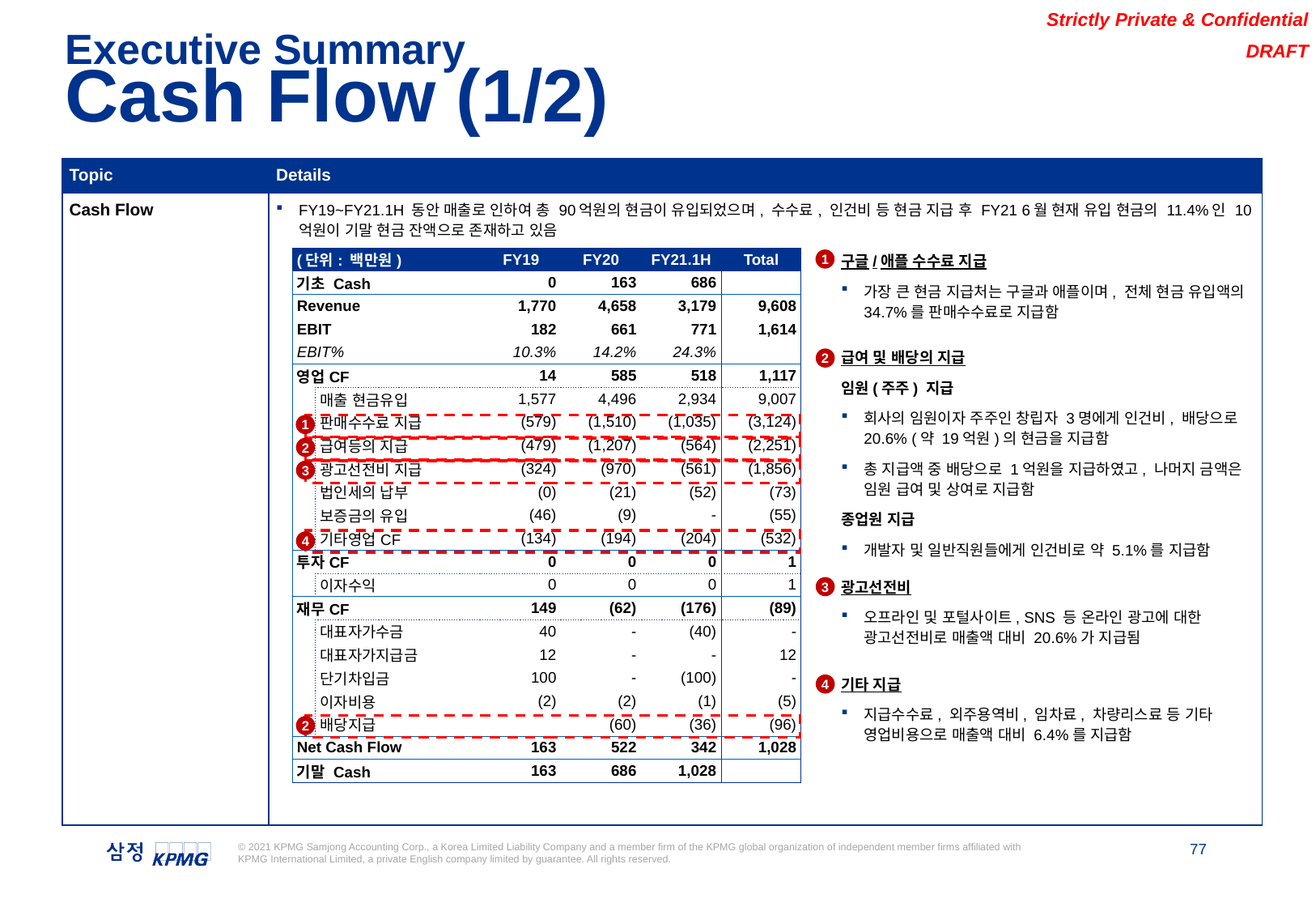

Executive Summary
Cash Flow (1/2)
| Topic | Details |
| --- | --- |
| Cash Flow | FY19~FY21.1H 동안 매출로 인하여 총 90억원의 현금이 유입되었으며, 수수료, 인건비 등 현금 지급 후 FY21 6월 현재 유입 현금의 11.4%인 10억원이 기말 현금 잔액으로 존재하고 있음 |
| (단위: 백만원) |  | FY19 | FY20 | FY21.1H | Total |
| --- | --- | --- | --- | --- | --- |
| 기초 Cash |  | 0 | 163 | 686 |  |
| Revenue |  | 1,770 | 4,658 | 3,179 | 9,608 |
| EBIT |  | 182 | 661 | 771 | 1,614 |
| EBIT% |  | 10.3% | 14.2% | 24.3% |  |
| 영업CF |  | 14 | 585 | 518 | 1,117 |
|  | 매출 현금유입 | 1,577 | 4,496 | 2,934 | 9,007 |
|  | 판매수수료 지급 | (579) | (1,510) | (1,035) | (3,124) |
|  | 급여등의 지급 | (479) | (1,207) | (564) | (2,251) |
|  | 광고선전비 지급 | (324) | (970) | (561) | (1,856) |
|  | 법인세의 납부 | (0) | (21) | (52) | (73) |
|  | 보증금의 유입 | (46) | (9) | - | (55) |
|  | 기타영업CF | (134) | (194) | (204) | (532) |
| 투자CF |  | 0 | 0 | 0 | 1 |
|  | 이자수익 | 0 | 0 | 0 | 1 |
| 재무CF |  | 149 | (62) | (176) | (89) |
|  | 대표자가수금 | 40 | - | (40) | - |
|  | 대표자가지급금 | 12 | - | - | 12 |
|  | 단기차입금 | 100 | - | (100) | - |
|  | 이자비용 | (2) | (2) | (1) | (5) |
|  | 배당지급 |  | (60) | (36) | (96) |
| Net Cash Flow |  | 163 | 522 | 342 | 1,028 |
| 기말 Cash |  | 163 | 686 | 1,028 |  |
1
구글/애플 수수료 지급
가장 큰 현금 지급처는 구글과 애플이며, 전체 현금 유입액의 34.7%를 판매수수료로 지급함
급여 및 배당의 지급
임원(주주) 지급
회사의 임원이자 주주인 창립자 3명에게 인건비, 배당으로 20.6% (약 19억원)의 현금을 지급함
총 지급액 중 배당으로 1억원을 지급하였고, 나머지 금액은 임원 급여 및 상여로 지급함
종업원 지급
개발자 및 일반직원들에게 인건비로 약 5.1%를 지급함
2
1

2

3

4
광고선전비
오프라인 및 포털사이트, SNS 등 온라인 광고에 대한 광고선전비로 매출액 대비 20.6%가 지급됨
3
기타 지급
지급수수료, 외주용역비, 임차료, 차량리스료 등 기타 영업비용으로 매출액 대비 6.4%를 지급함
4

2